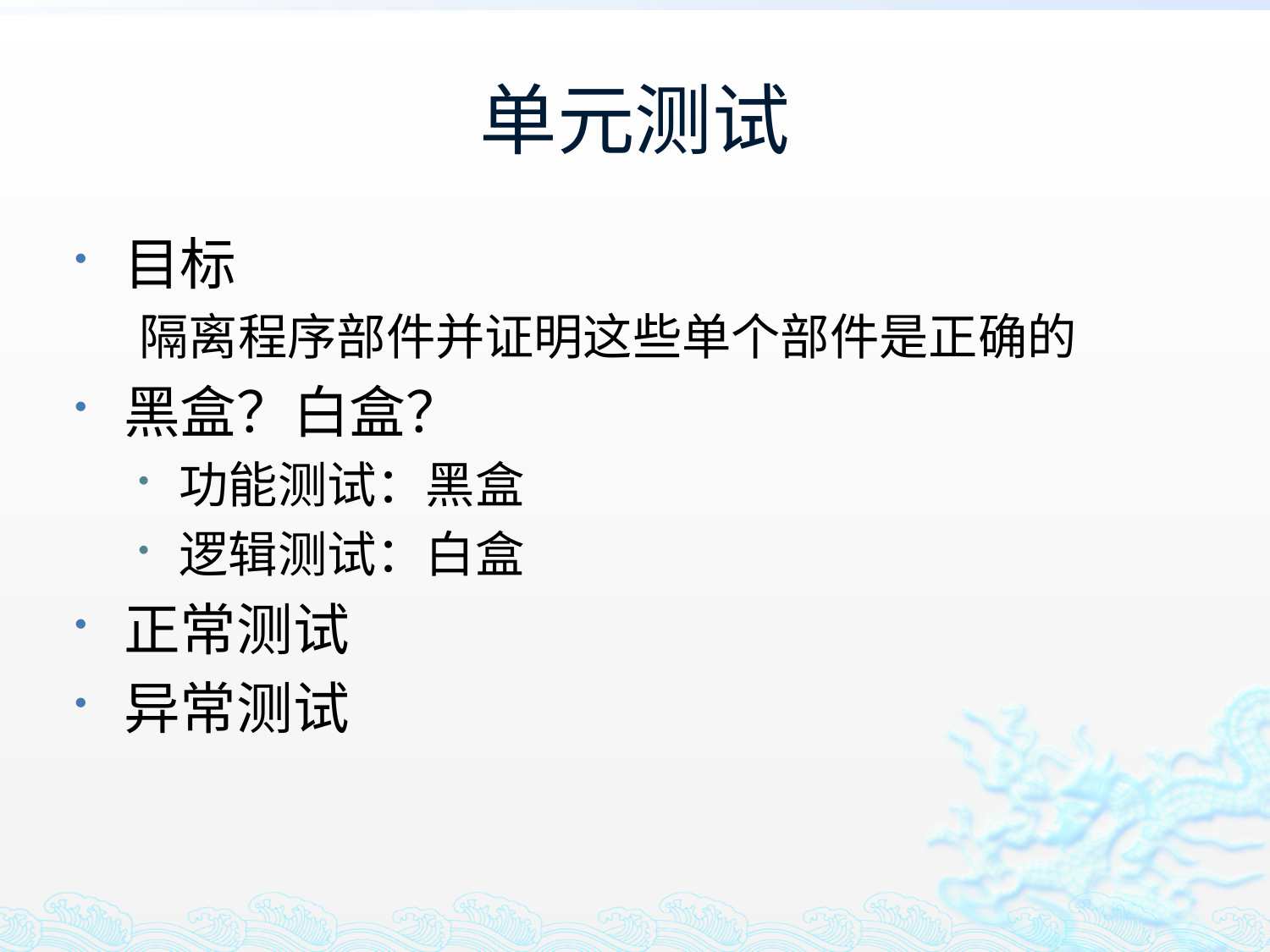

# 单元测试
目标
隔离程序部件并证明这些单个部件是正确的
黑盒？白盒？
功能测试：黑盒
逻辑测试：白盒
正常测试
异常测试